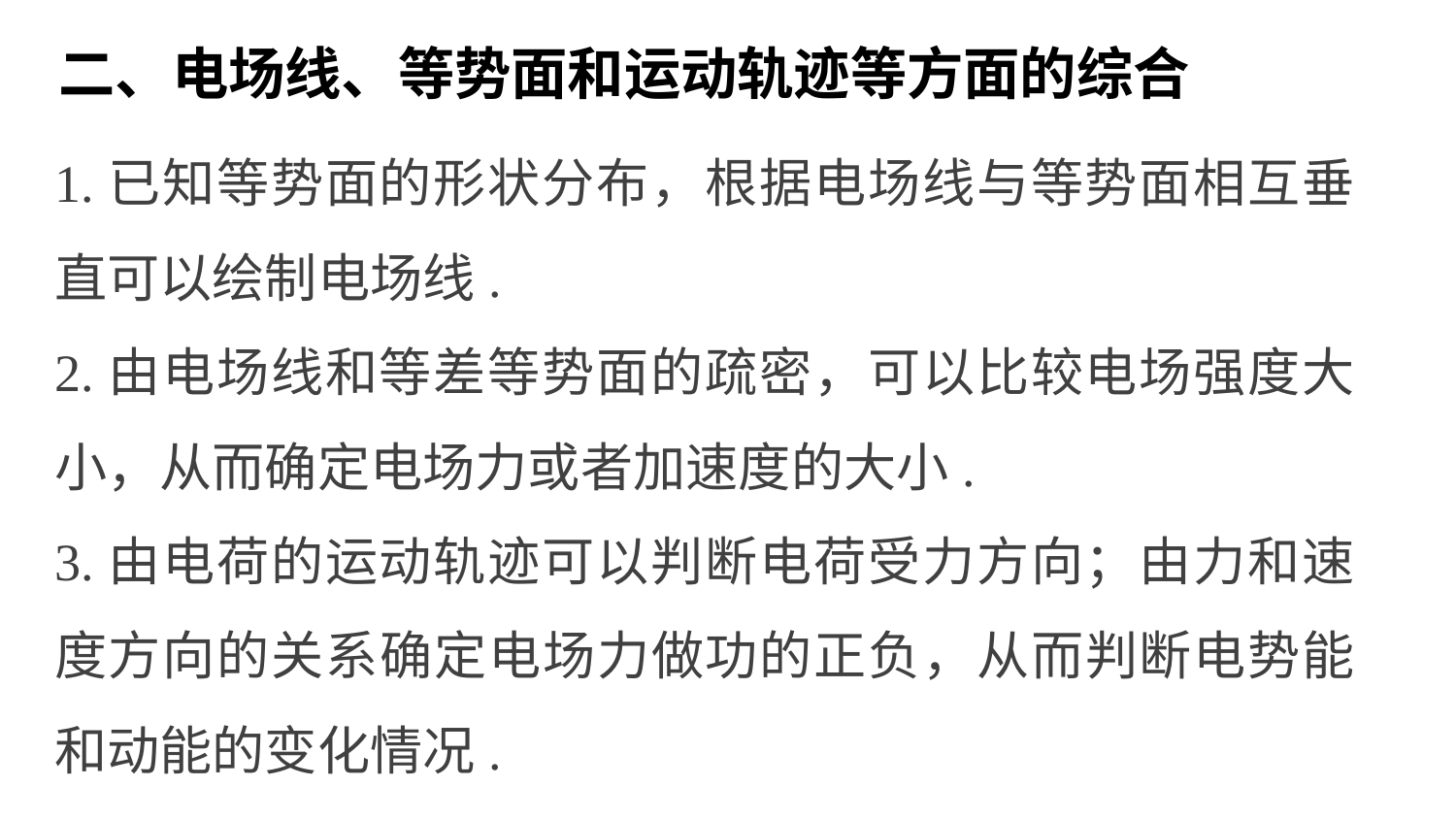

二、电场线、等势面和运动轨迹等方面的综合
1.已知等势面的形状分布，根据电场线与等势面相互垂直可以绘制电场线.
2.由电场线和等差等势面的疏密，可以比较电场强度大小，从而确定电场力或者加速度的大小.
3.由电荷的运动轨迹可以判断电荷受力方向；由力和速度方向的关系确定电场力做功的正负，从而判断电势能和动能的变化情况.